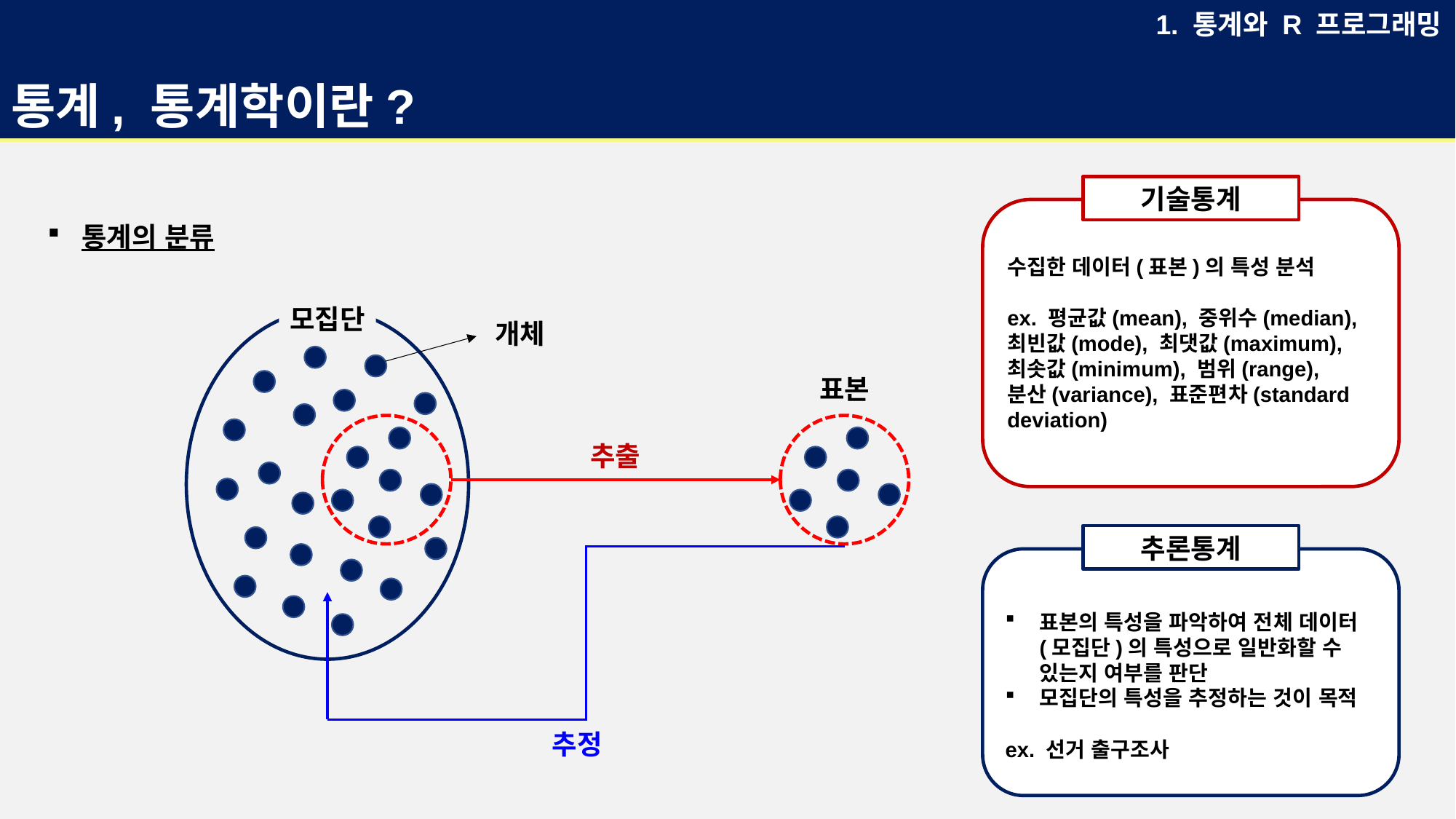

# 통계, 통계학이란?
1. 통계와 R 프로그래밍
기술통계
통계의 분류
수집한 데이터(표본)의 특성 분석

ex. 평균값(mean), 중위수(median), 최빈값(mode), 최댓값(maximum),
최솟값(minimum), 범위(range),
분산(variance), 표준편차(standard deviation)
모집단

개체

표본

추출

추론통계

표본의 특성을 파악하여 전체 데이터(모집단)의 특성으로 일반화할 수 있는지 여부를 판단
모집단의 특성을 추정하는 것이 목적

ex. 선거 출구조사

추정